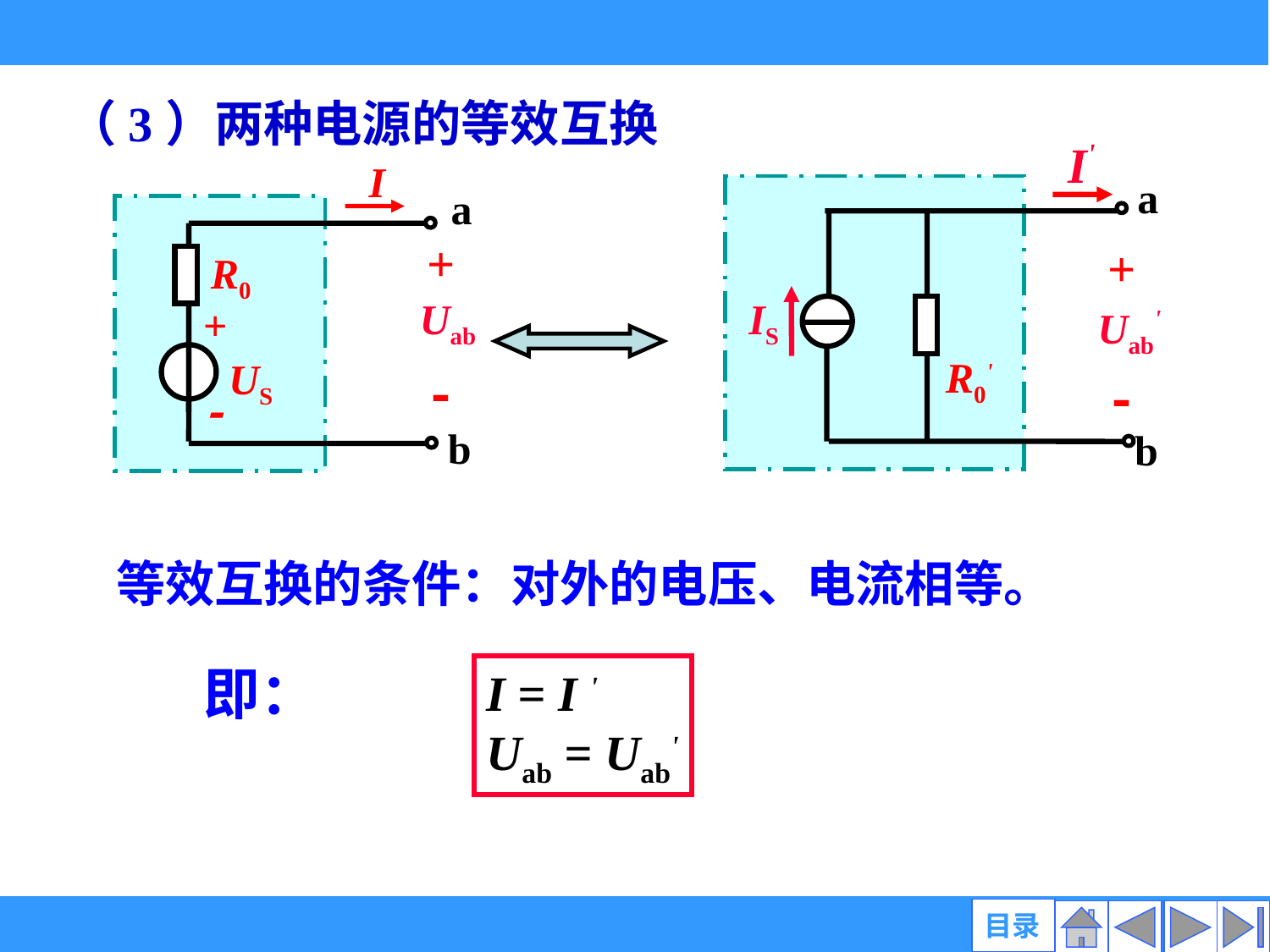

（3）两种电源的等效互换
I'
a

+
-
IS

Uab'

R0'

b

I
a

+
-
R0

Uab
+

US
-
b

等效互换的条件：对外的电压、电流相等。
即：
I = I '
Uab = Uab'